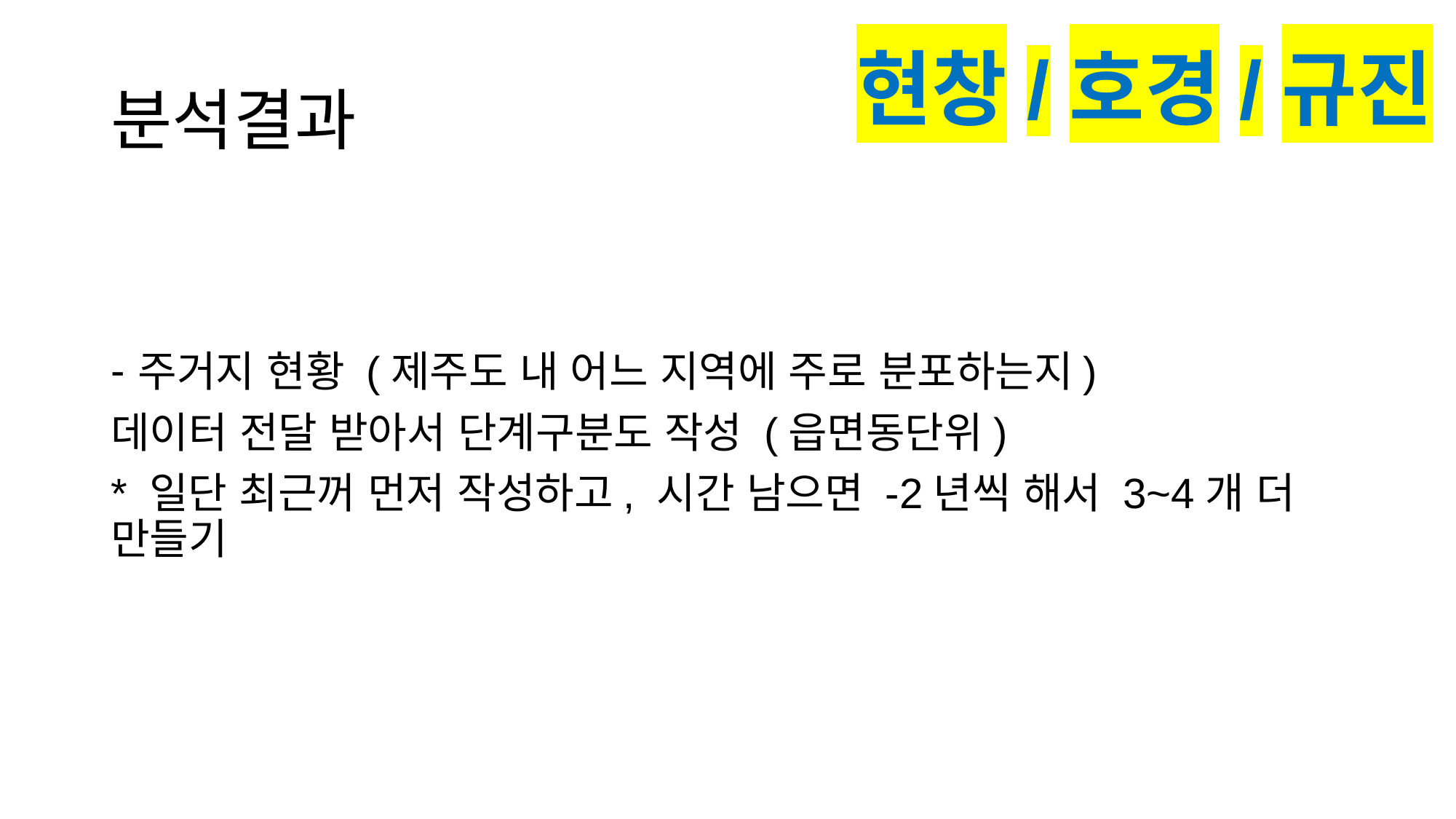

현창/호경/규진
# 분석결과

주거지 현황 (제주도 내 어느 지역에 주로 분포하는지)
데이터 전달 받아서 단계구분도 작성 (읍면동단위)
* 일단 최근꺼 먼저 작성하고, 시간 남으면 -2년씩 해서 3~4개 더 만들기